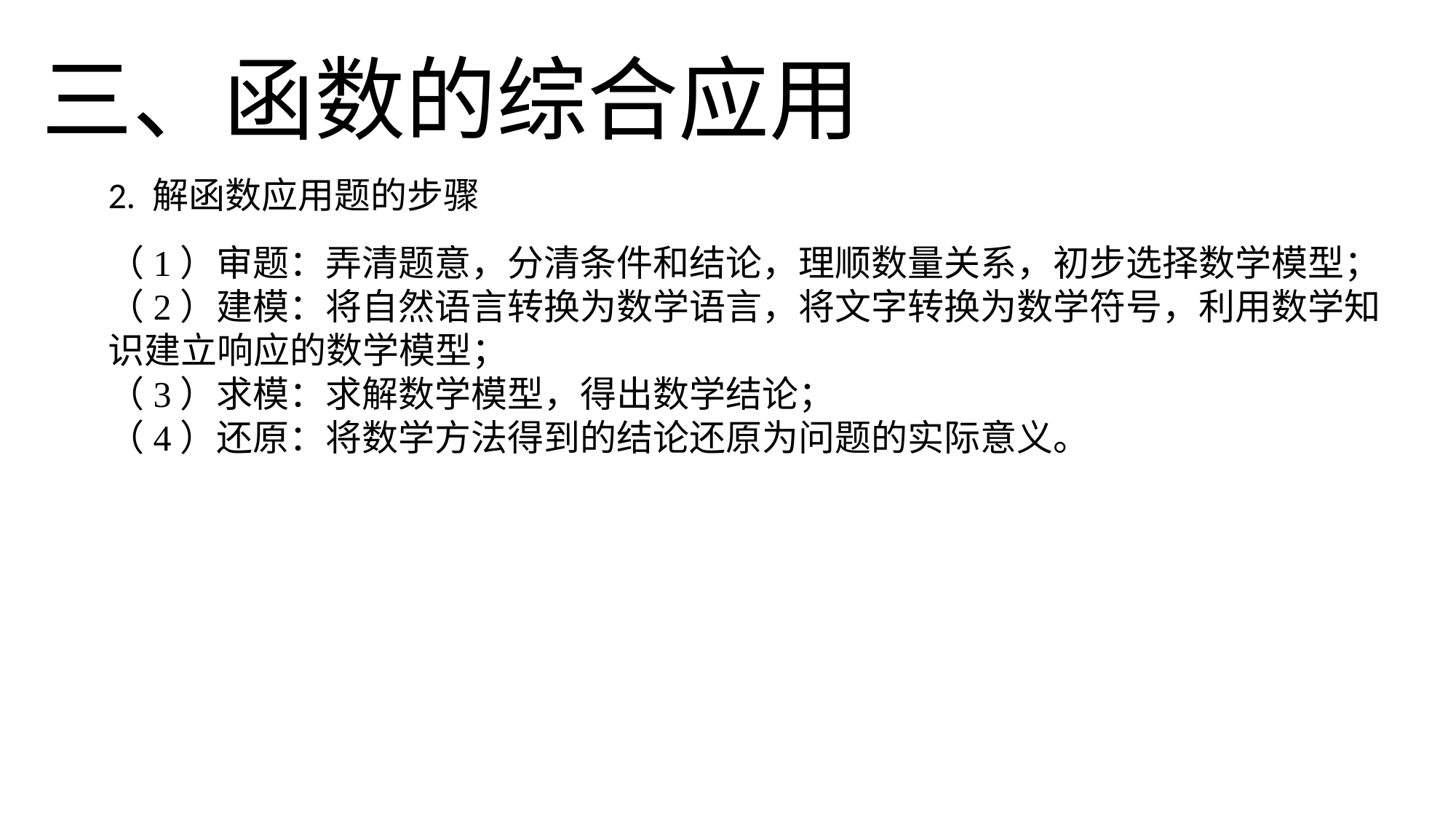

三、函数的综合应用
2. 解函数应用题的步骤
（1）审题：弄清题意，分清条件和结论，理顺数量关系，初步选择数学模型；
（2）建模：将自然语言转换为数学语言，将文字转换为数学符号，利用数学知识建立响应的数学模型；
（3）求模：求解数学模型，得出数学结论；
（4）还原：将数学方法得到的结论还原为问题的实际意义。